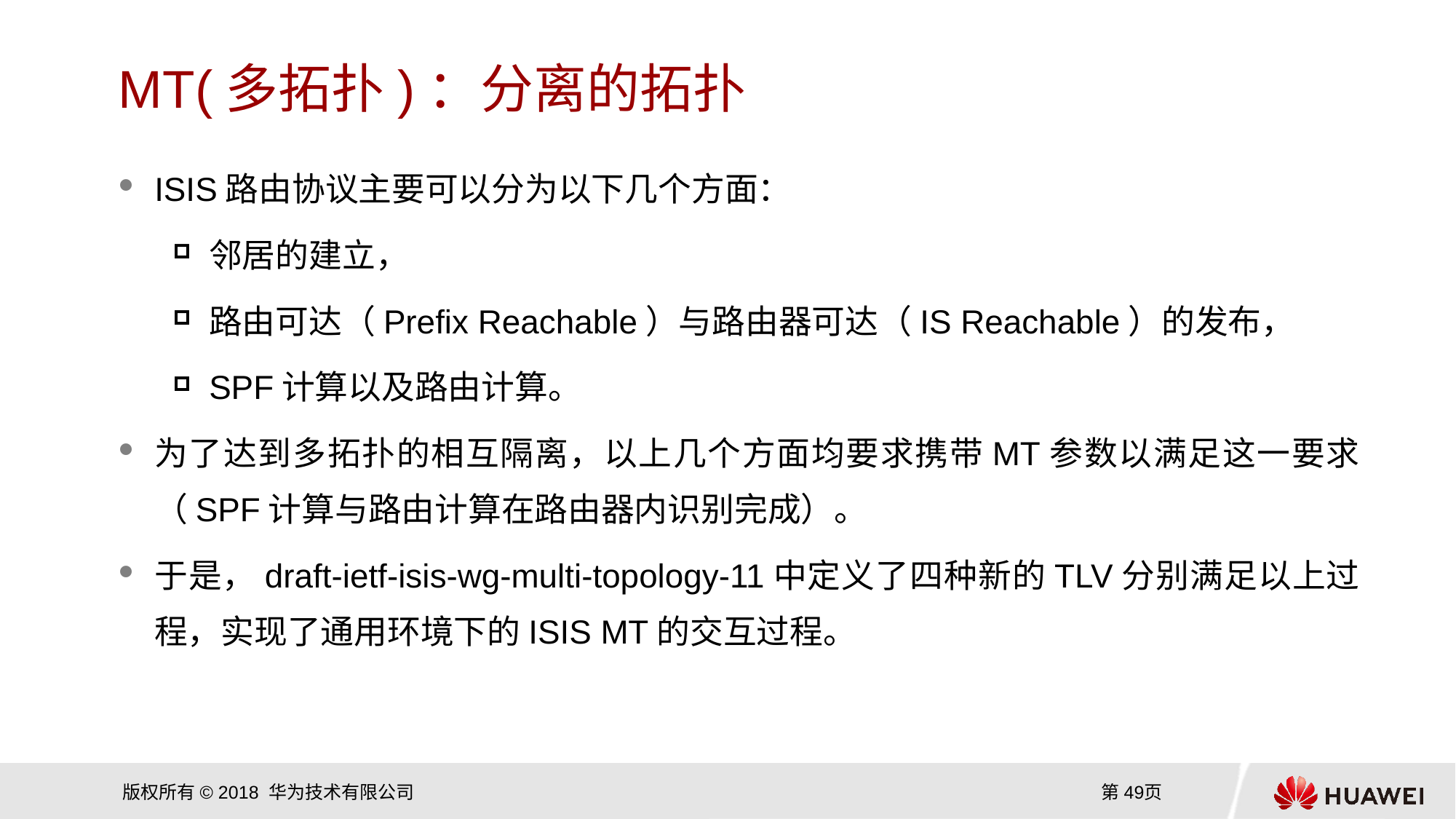

# MT(多拓扑)：分离的拓扑
ISIS路由协议主要可以分为以下几个方面：
邻居的建立，
路由可达（Prefix Reachable）与路由器可达（IS Reachable）的发布，
SPF计算以及路由计算。
为了达到多拓扑的相互隔离，以上几个方面均要求携带MT参数以满足这一要求（SPF计算与路由计算在路由器内识别完成）。
于是，draft-ietf-isis-wg-multi-topology-11中定义了四种新的TLV分别满足以上过程，实现了通用环境下的ISIS MT的交互过程。